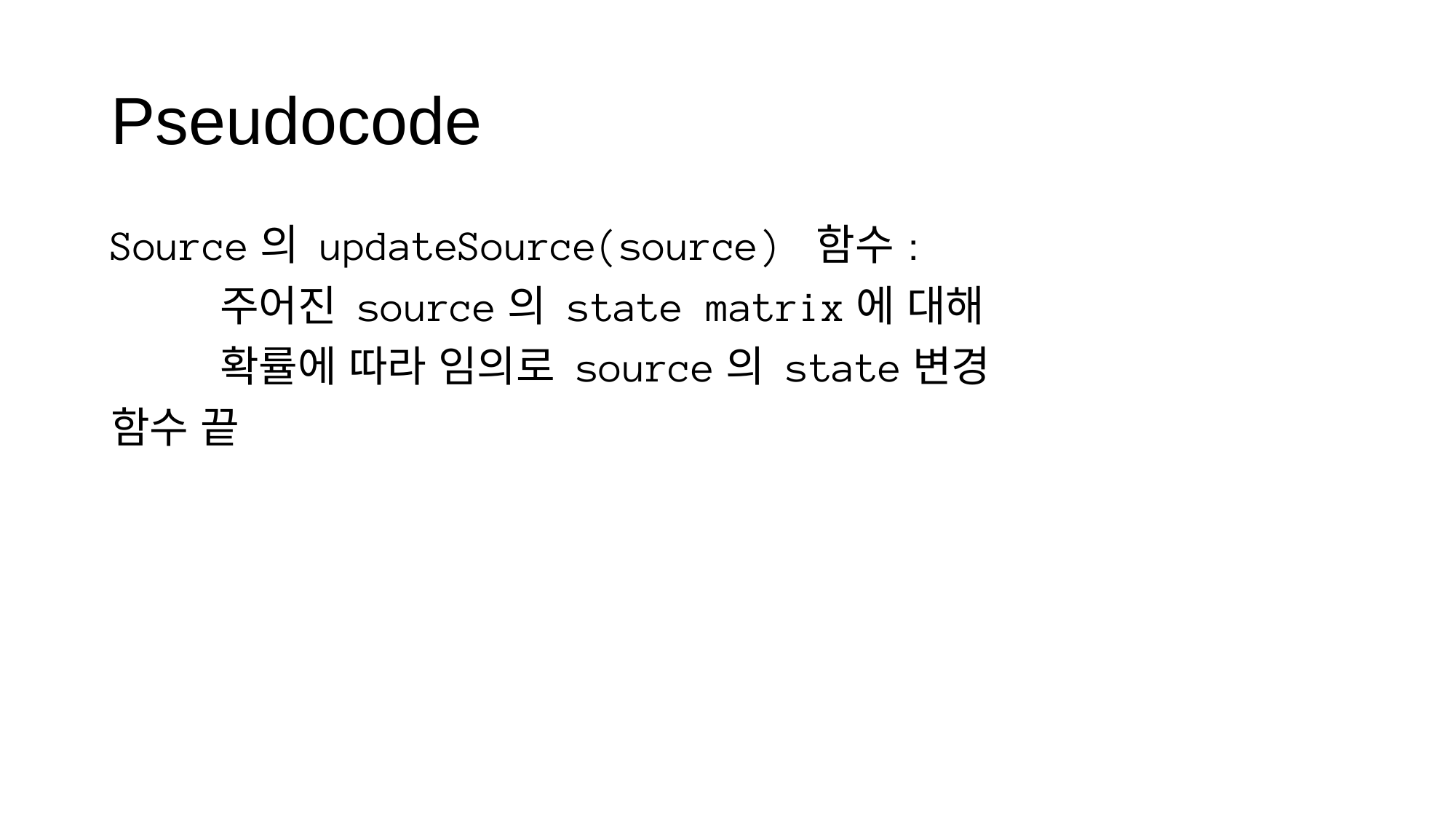

# Pseudocode
Source의 updateSource(source) 함수:
	주어진 source의 state matrix에 대해
	확률에 따라 임의로 source의 state변경
함수 끝